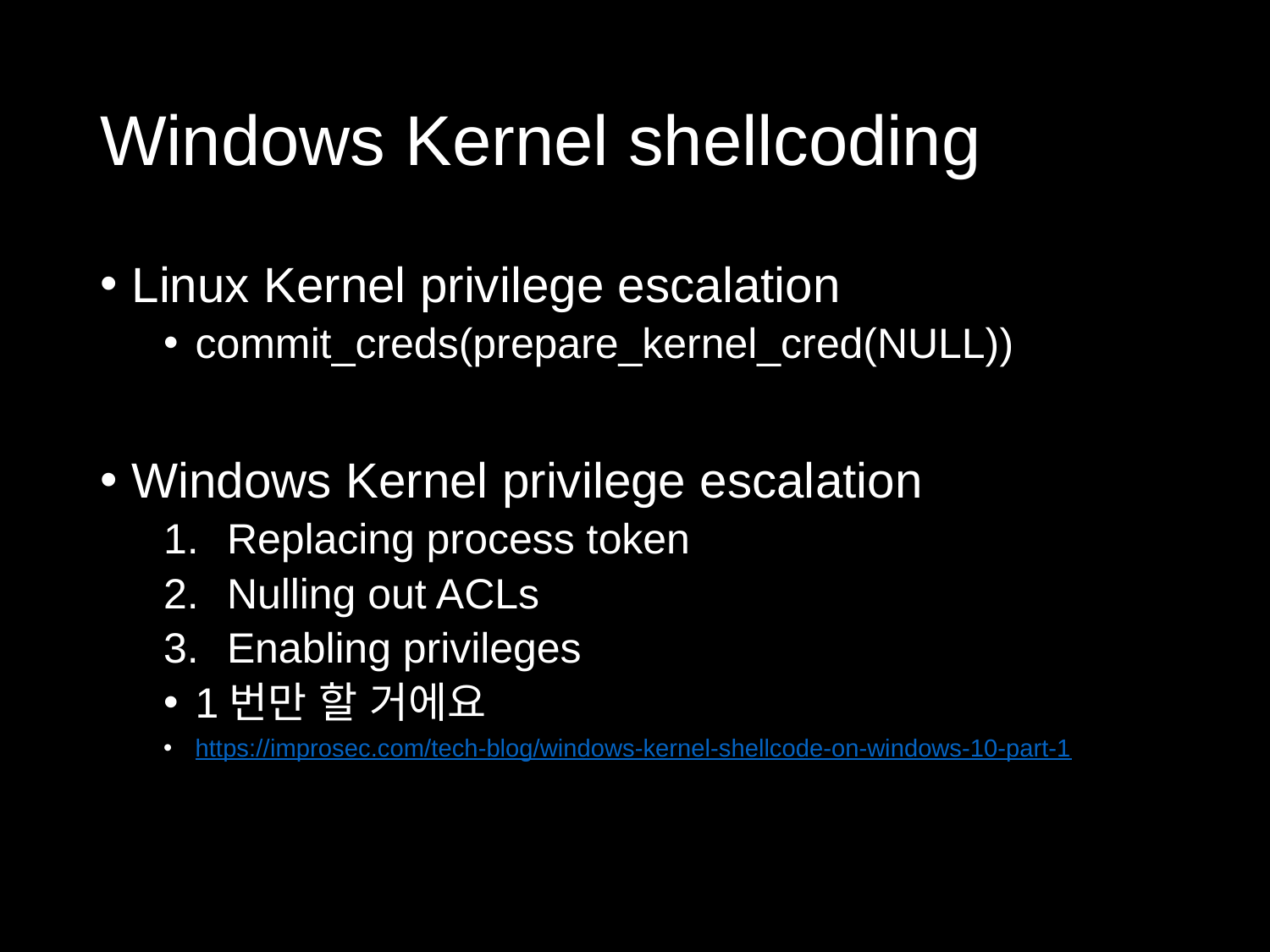

# Windows Kernel shellcoding
Linux Kernel privilege escalation
commit_creds(prepare_kernel_cred(NULL))

Windows Kernel privilege escalation
Replacing process token
Nulling out ACLs
Enabling privileges
1번만 할 거에요
https://improsec.com/tech-blog/windows-kernel-shellcode-on-windows-10-part-1